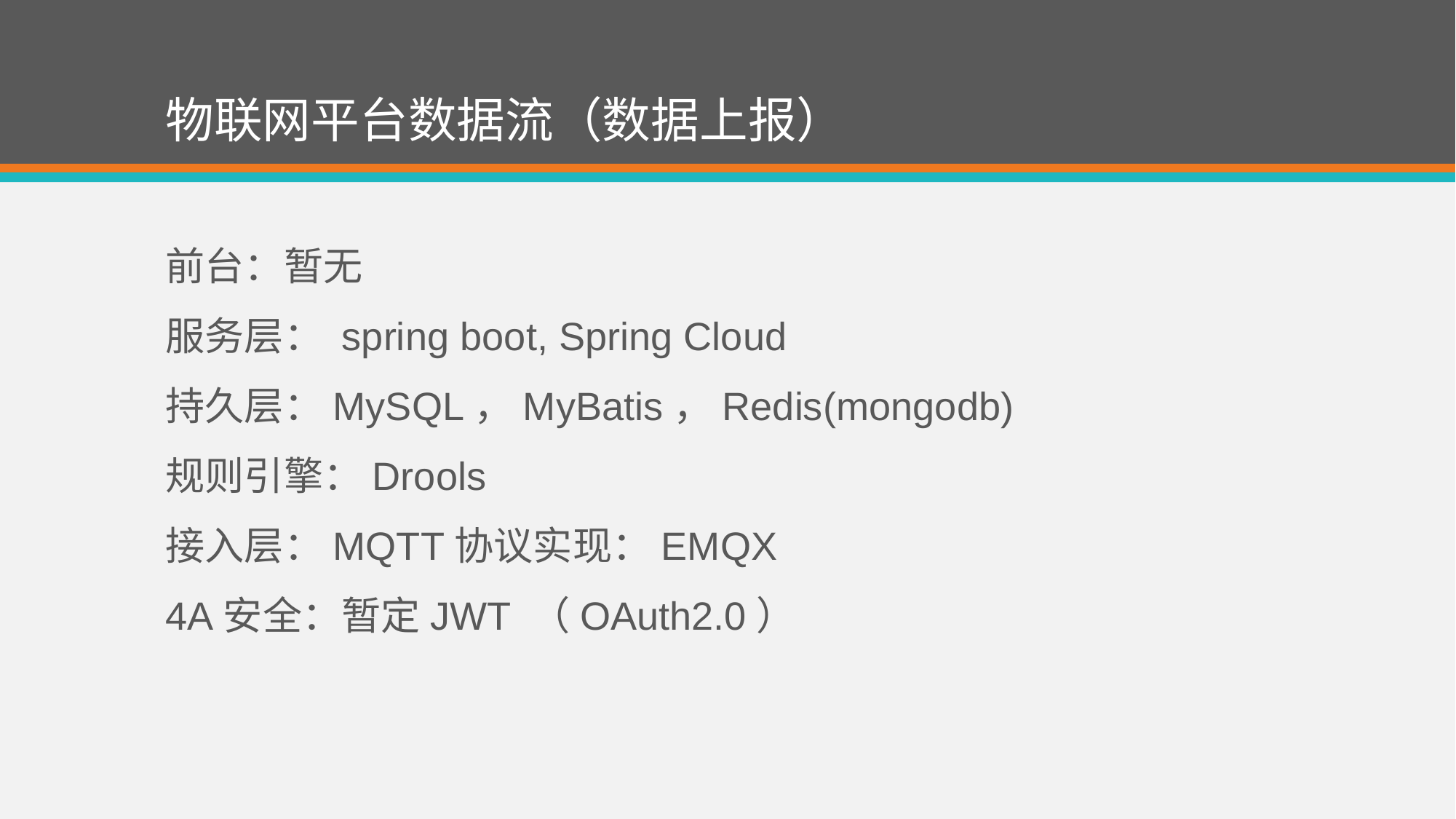

# 物联网平台数据流（数据上报）
前台：暂无
服务层： spring boot, Spring Cloud
持久层：MySQL，MyBatis，Redis(mongodb)
规则引擎：Drools
接入层：MQTT协议实现：EMQX
4A安全：暂定JWT （OAuth2.0）